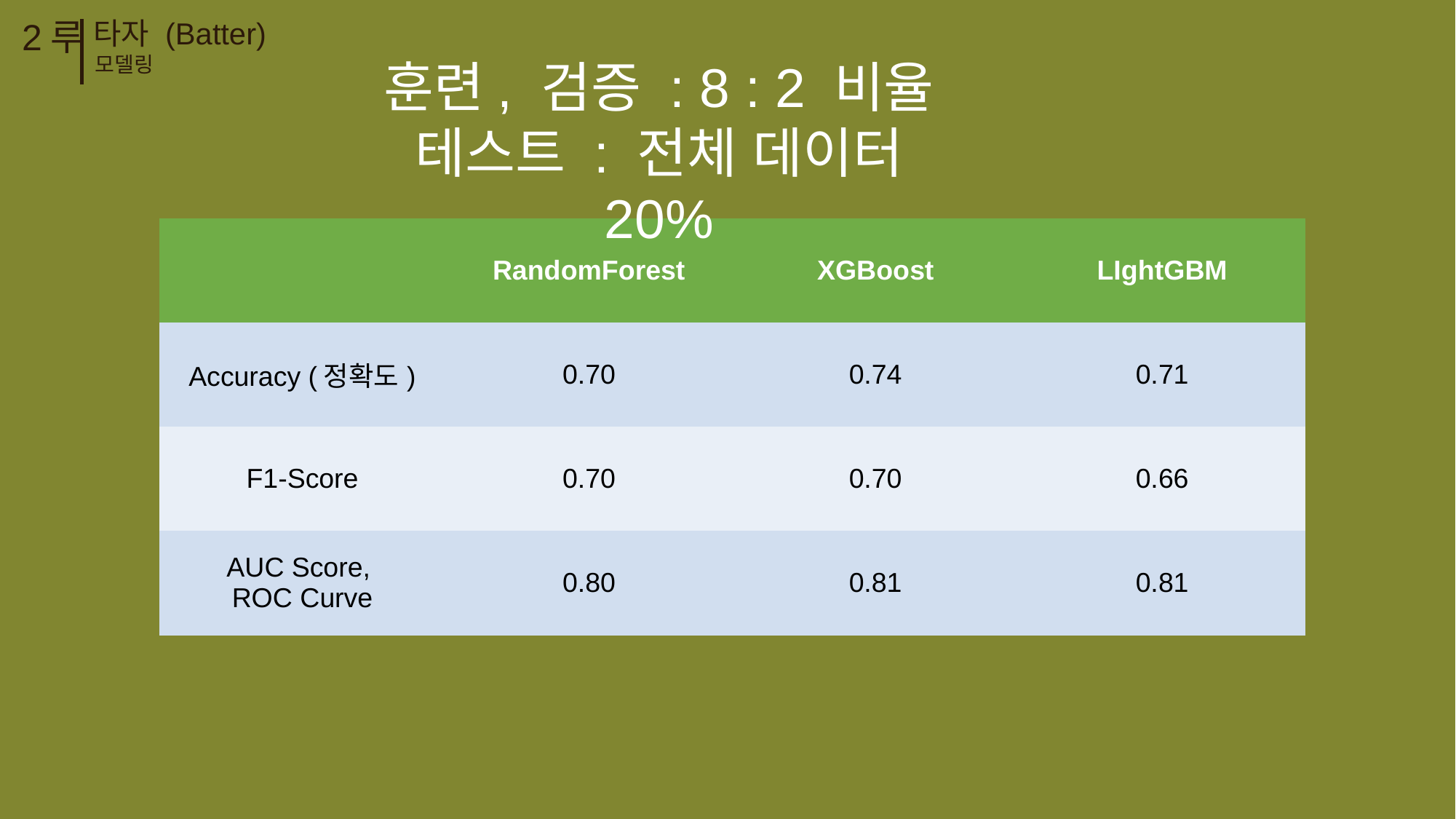

2루
타자 (Batter)
모델링
훈련, 검증 : 8 : 2 비율
테스트 : 전체 데이터 20%
|  | RandomForest | XGBoost | LIghtGBM |
| --- | --- | --- | --- |
| Accuracy (정확도) | 0.70 | 0.74 | 0.71 |
| F1-Score | 0.70 | 0.70 | 0.66 |
| AUC Score, ROC Curve | 0.80 | 0.81 | 0.81 |